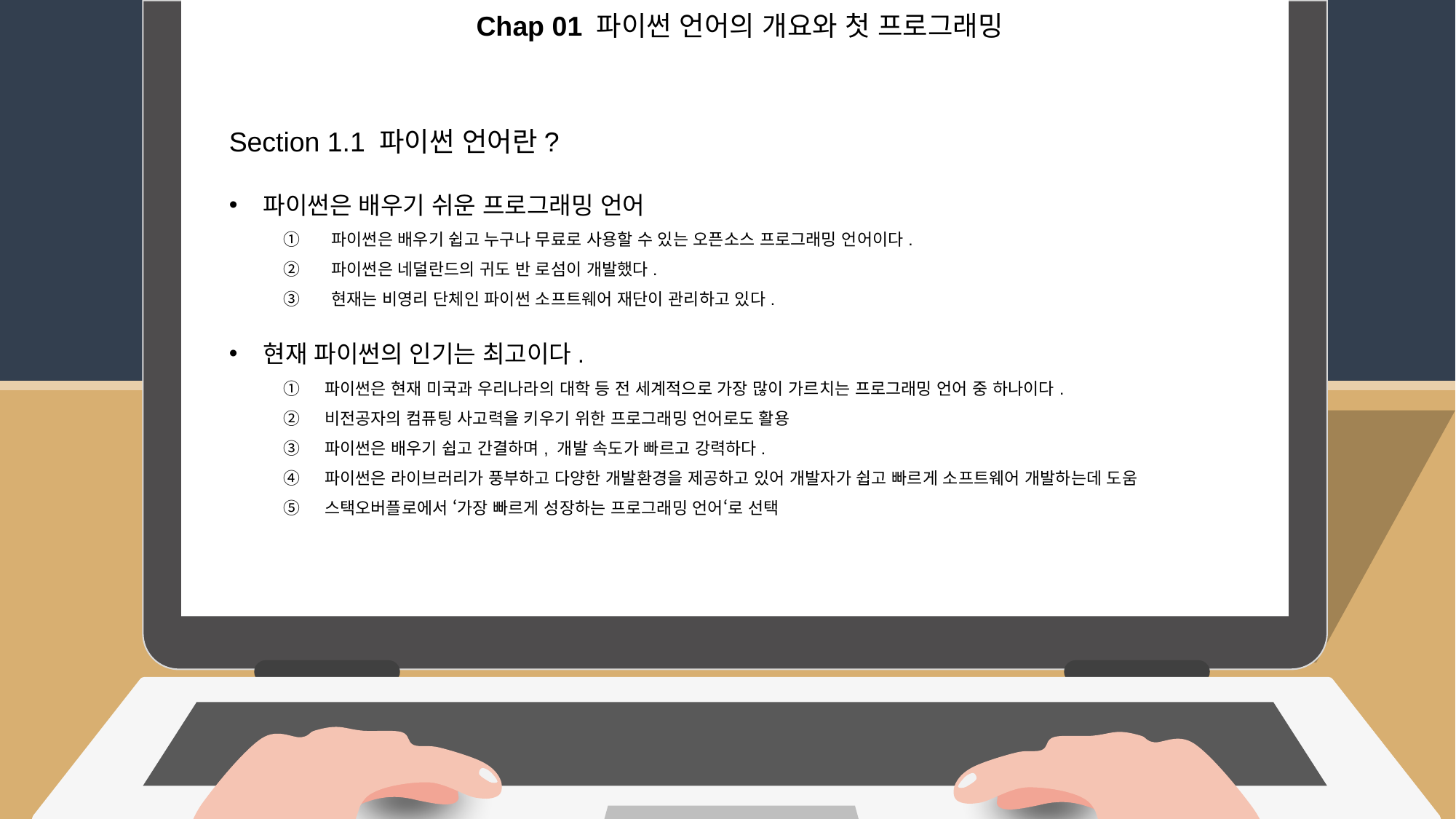

Chap 01 파이썬 언어의 개요와 첫 프로그래밍
Section 1.1 파이썬 언어란?

파이썬은 배우기 쉬운 프로그래밍 언어
파이썬은 배우기 쉽고 누구나 무료로 사용할 수 있는 오픈소스 프로그래밍 언어이다.
파이썬은 네덜란드의 귀도 반 로섬이 개발했다.
현재는 비영리 단체인 파이썬 소프트웨어 재단이 관리하고 있다.

현재 파이썬의 인기는 최고이다.
파이썬은 현재 미국과 우리나라의 대학 등 전 세계적으로 가장 많이 가르치는 프로그래밍 언어 중 하나이다.
비전공자의 컴퓨팅 사고력을 키우기 위한 프로그래밍 언어로도 활용
파이썬은 배우기 쉽고 간결하며, 개발 속도가 빠르고 강력하다.
파이썬은 라이브러리가 풍부하고 다양한 개발환경을 제공하고 있어 개발자가 쉽고 빠르게 소프트웨어 개발하는데 도움
스택오버플로에서 ‘가장 빠르게 성장하는 프로그래밍 언어‘로 선택